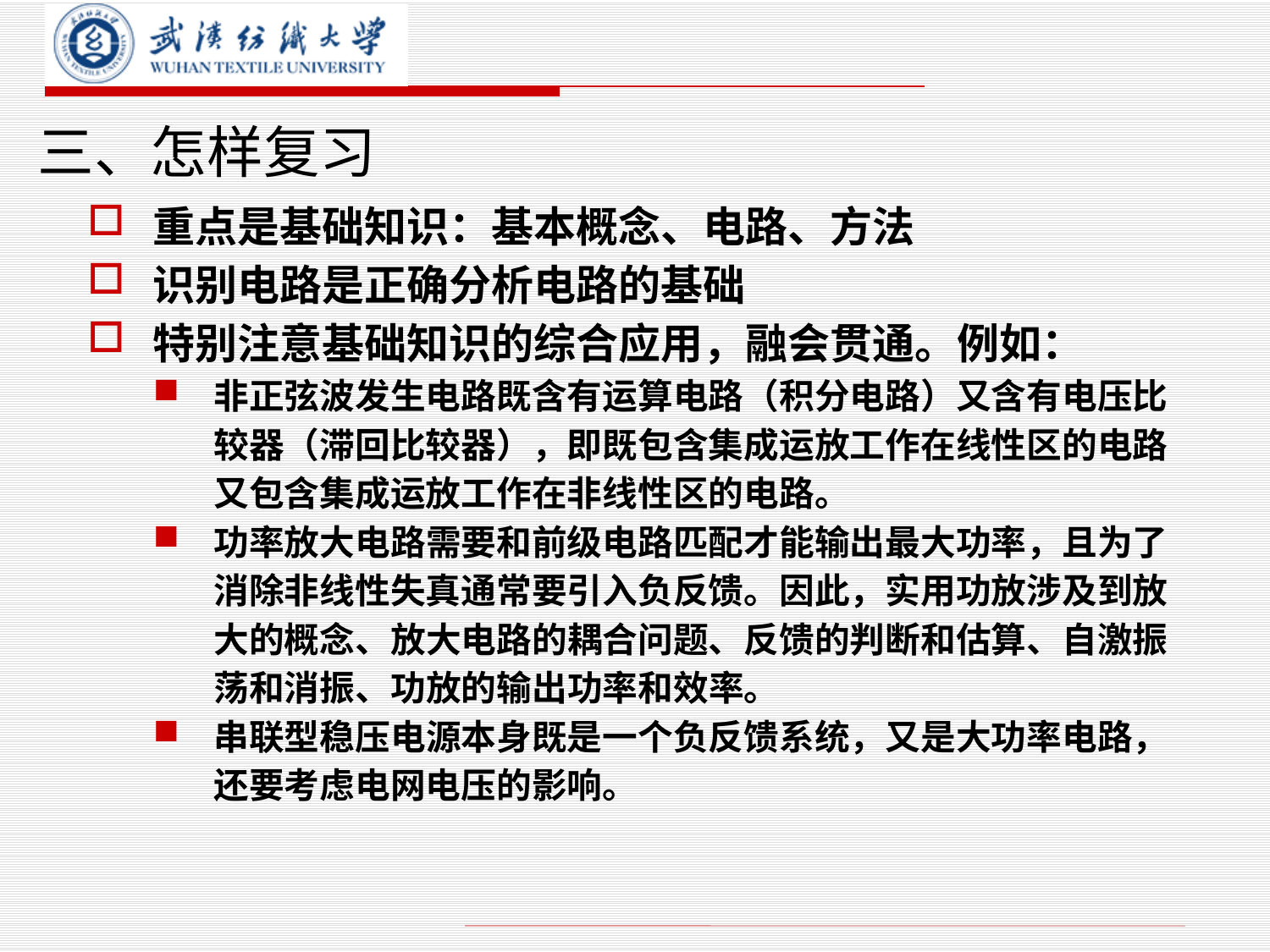

# 三、怎样复习
重点是基础知识：基本概念、电路、方法
识别电路是正确分析电路的基础
特别注意基础知识的综合应用，融会贯通。例如：
非正弦波发生电路既含有运算电路（积分电路）又含有电压比较器（滞回比较器），即既包含集成运放工作在线性区的电路又包含集成运放工作在非线性区的电路。
功率放大电路需要和前级电路匹配才能输出最大功率，且为了消除非线性失真通常要引入负反馈。因此，实用功放涉及到放大的概念、放大电路的耦合问题、反馈的判断和估算、自激振荡和消振、功放的输出功率和效率。
串联型稳压电源本身既是一个负反馈系统，又是大功率电路，还要考虑电网电压的影响。